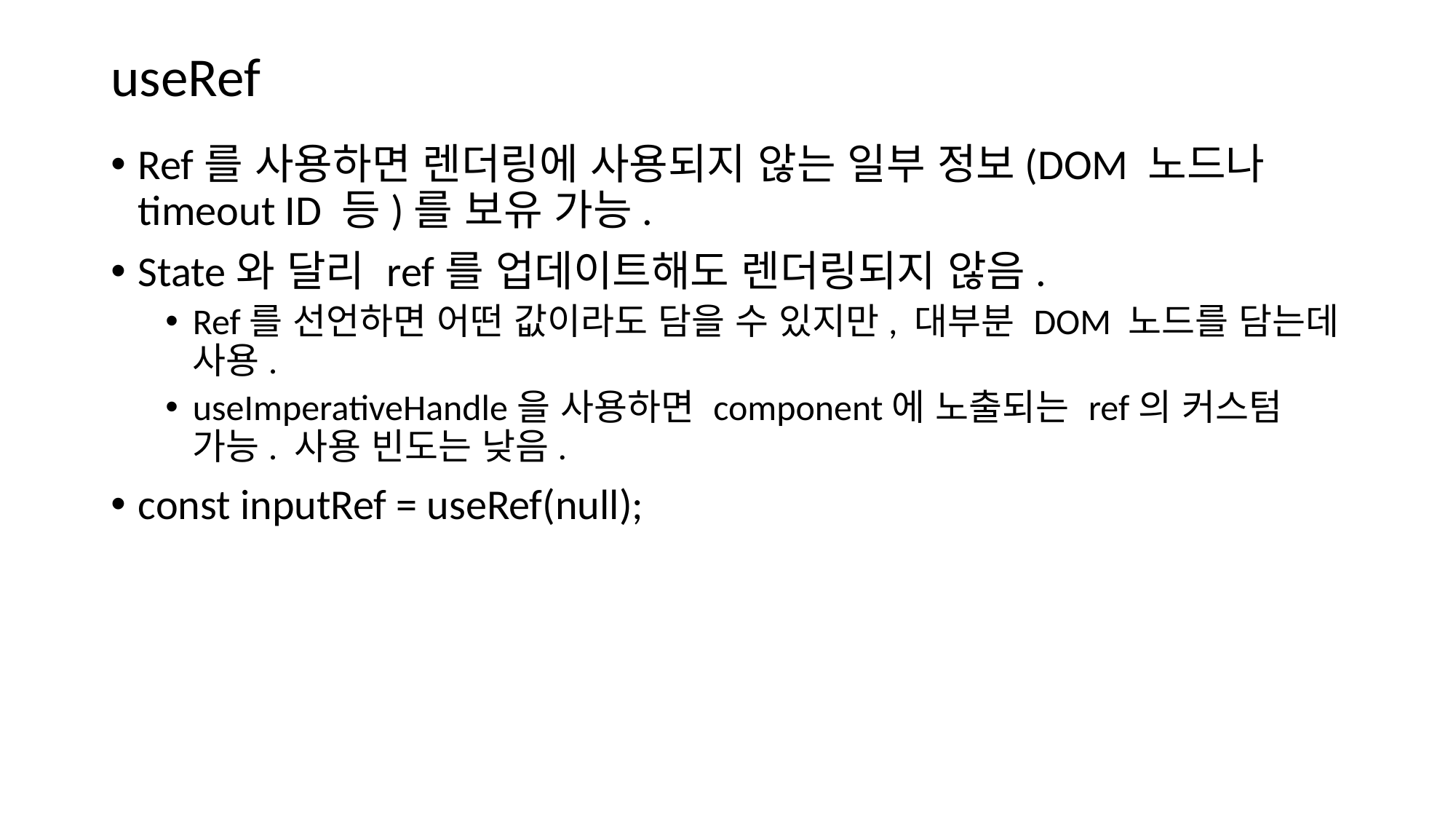

# useRef
Ref를 사용하면 렌더링에 사용되지 않는 일부 정보(DOM 노드나 timeout ID 등)를 보유 가능.
State와 달리 ref를 업데이트해도 렌더링되지 않음.
Ref를 선언하면 어떤 값이라도 담을 수 있지만, 대부분 DOM 노드를 담는데 사용.
useImperativeHandle을 사용하면 component에 노출되는 ref의 커스텀 가능. 사용 빈도는 낮음.
const inputRef = useRef(null);